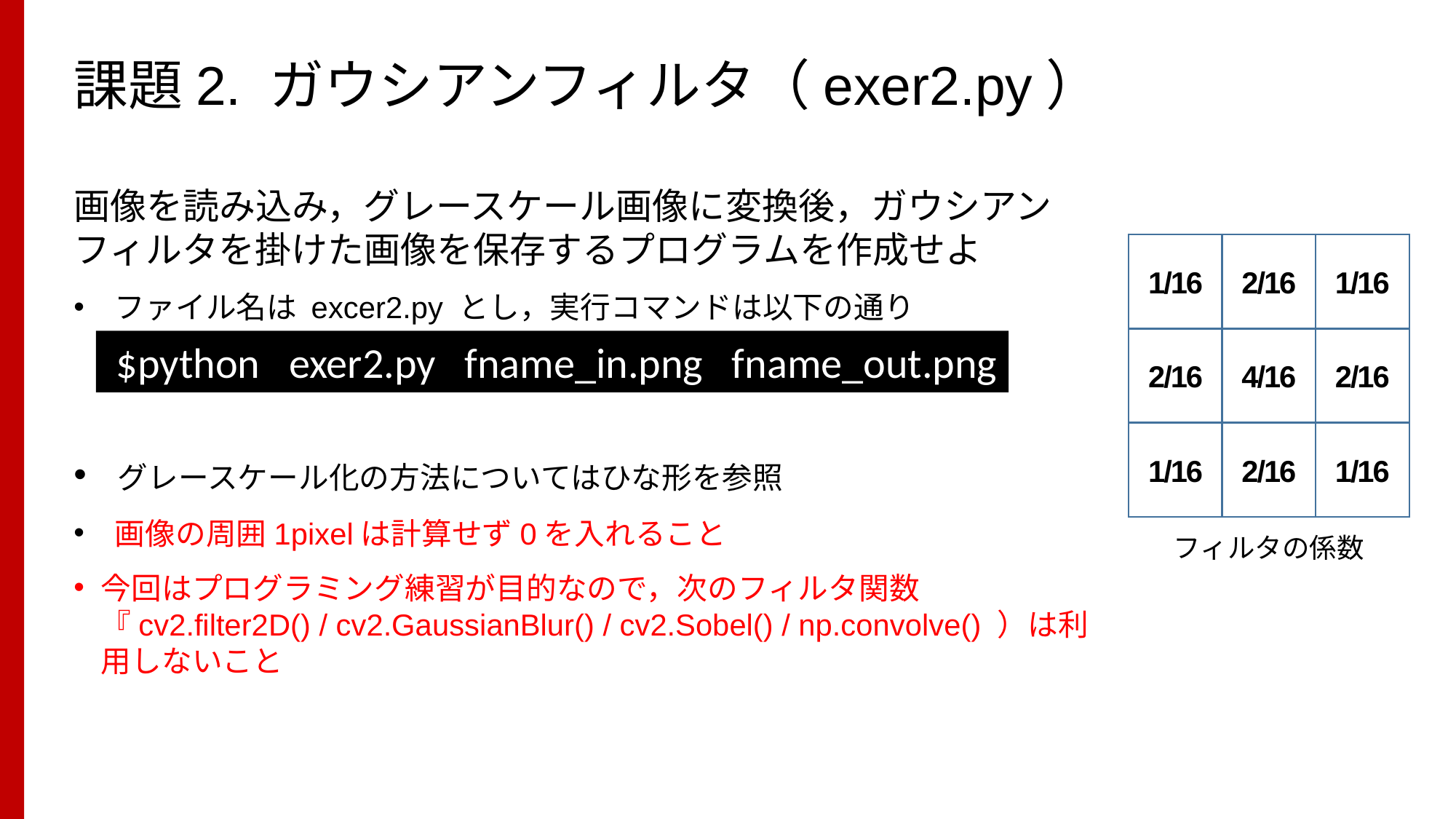

# 課題2. ガウシアンフィルタ（exer2.py）
画像を読み込み，グレースケール画像に変換後，ガウシアンフィルタを掛けた画像を保存するプログラムを作成せよ
 ファイル名は excer2.py とし，実行コマンドは以下の通り

 グレースケール化の方法についてはひな形を参照
 画像の周囲1pixelは計算せず0を入れること
今回はプログラミング練習が目的なので，次のフィルタ関数『cv2.filter2D() / cv2.GaussianBlur() / cv2.Sobel() / np.convolve() ）は利用しないこと

1/16
2/16
1/16
2/16
4/16
2/16
1/16
2/16
1/16
 $python   exer2.py   fname_in.png   fname_out.png
フィルタの係数